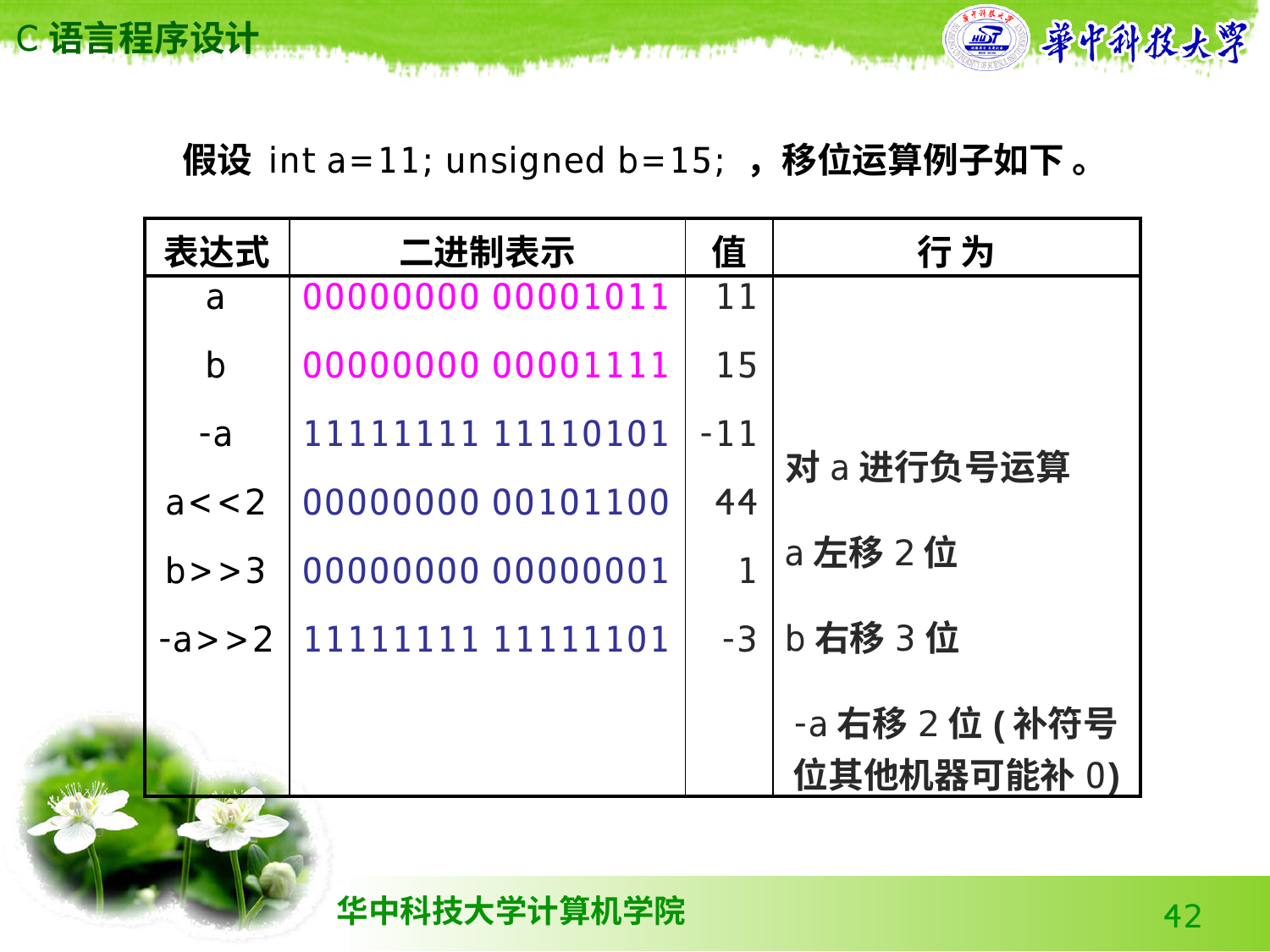

假设 int a=11; unsigned b=15; ，移位运算例子如下 。
| 表达式 | 二进制表示 | 值 | 行 为 |
| --- | --- | --- | --- |
| a b -a a<<2 b>>3 -a>>2 | 00000000 00001011 00000000 00001111 11111111 11110101 00000000 00101100 00000000 00000001 11111111 11111101 | 11 15 -11 44 1 -3 | 对a进行负号运算 a左移2位 b右移3位 -a右移2位(补符号位其他机器可能补0) |
42